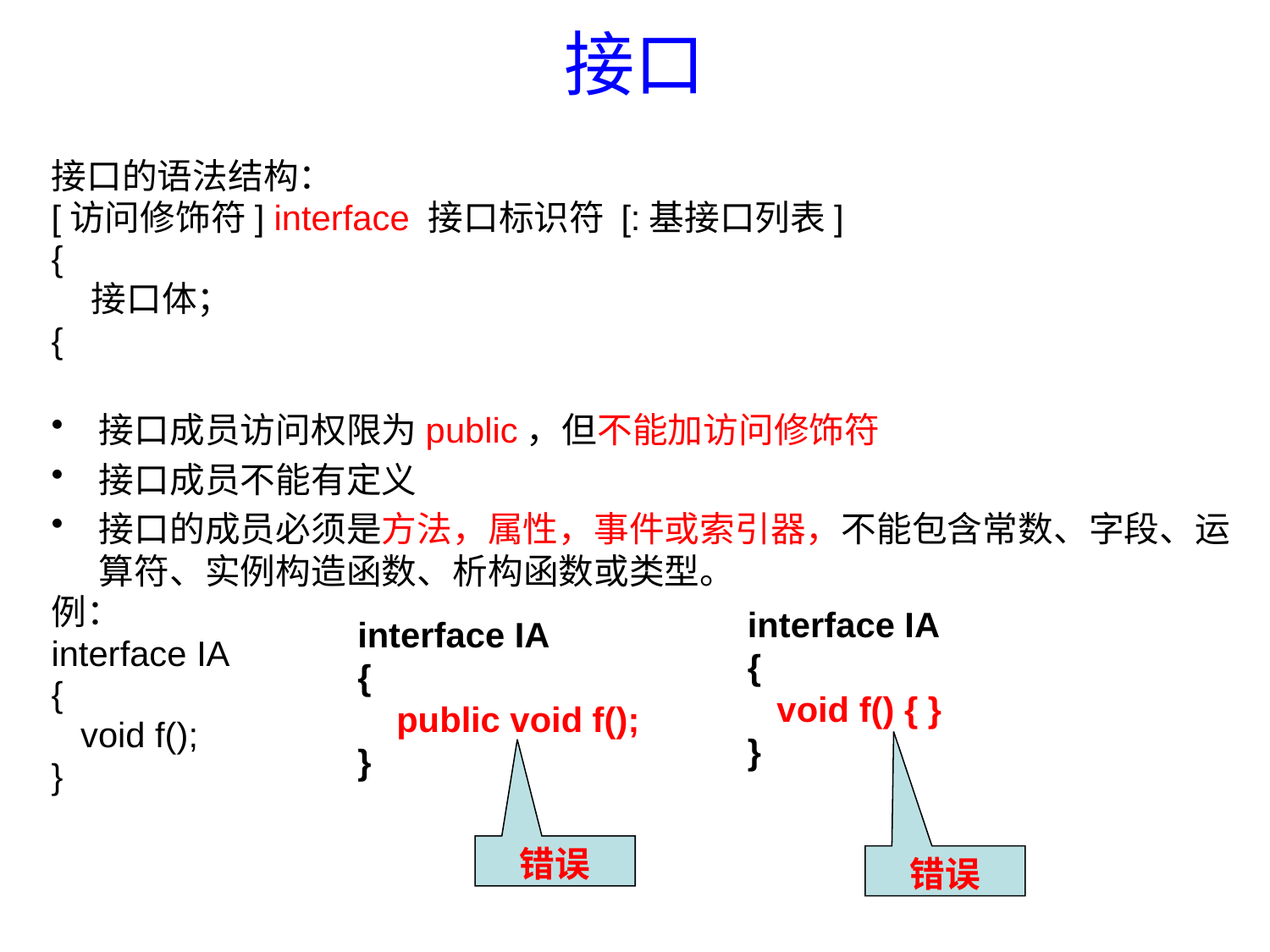

# 接口
接口的语法结构：
[访问修饰符] interface 接口标识符 [:基接口列表]
{
    接口体；
{

接口成员访问权限为public，但不能加访问修饰符
接口成员不能有定义
接口的成员必须是方法，属性，事件或索引器，不能包含常数、字段、运算符、实例构造函数、析构函数或类型。
例：
interface IA
{
   void f();
}

interface IA
{
   void f() { }
}
interface IA
{
    public void f();
}
错误
错误